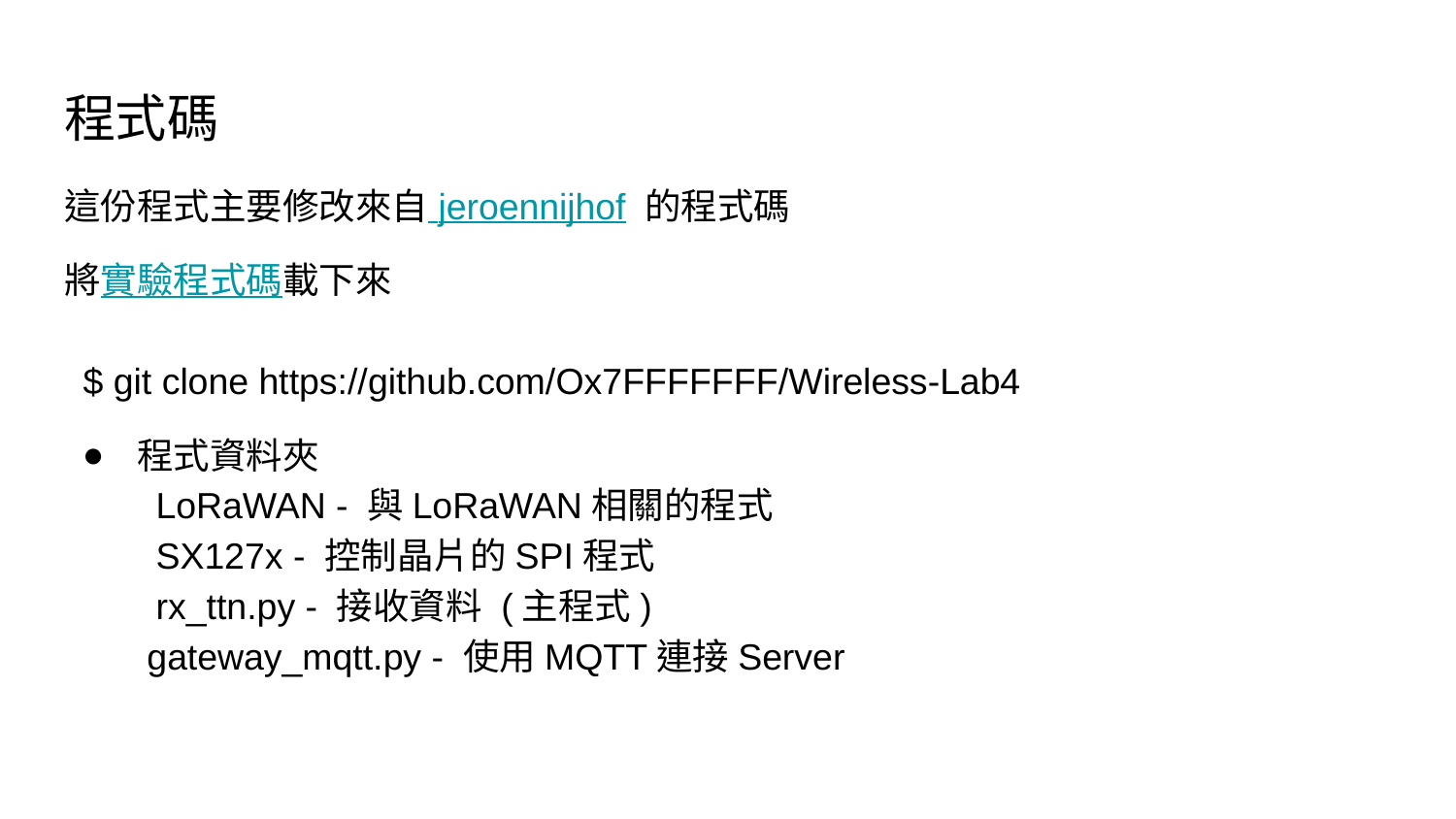

# 程式碼
這份程式主要修改來自 jeroennijhof 的程式碼
將實驗程式碼載下來
 $ git clone https://github.com/Ox7FFFFFFF/Wireless-Lab4
程式資料夾
 LoRaWAN - 與LoRaWAN相關的程式
 SX127x - 控制晶片的SPI程式
 rx_ttn.py - 接收資料 (主程式)
 gateway_mqtt.py - 使用MQTT連接Server